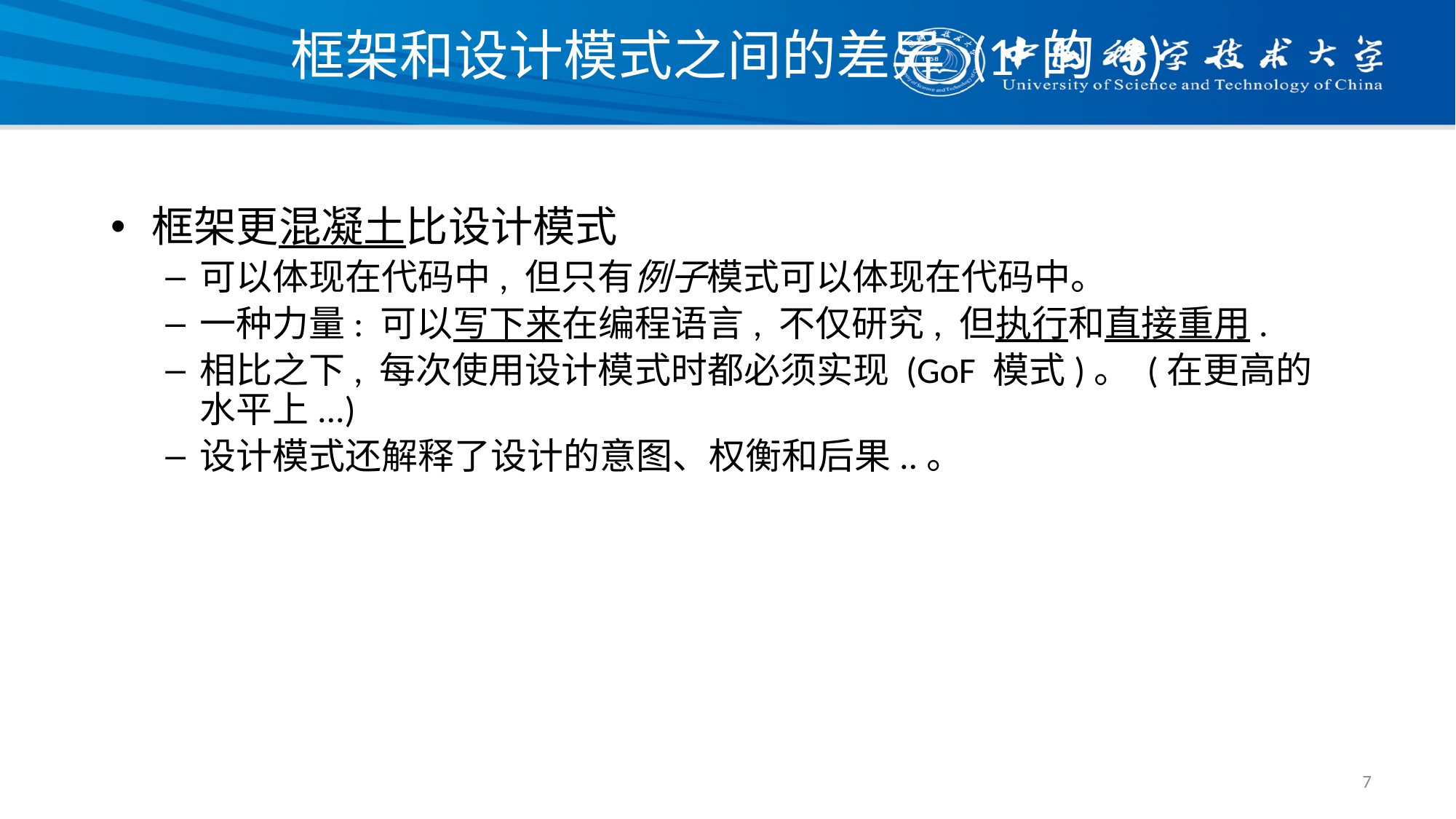

# 框架和设计模式之间的差异 (1 的 3)
框架更混凝土比设计模式
可以体现在代码中, 但只有例子模式可以体现在代码中。
一种力量: 可以写下来在编程语言, 不仅研究, 但执行和直接重用.
相比之下, 每次使用设计模式时都必须实现 (GoF 模式)。 (在更高的水平上...)
设计模式还解释了设计的意图、权衡和后果..。
7